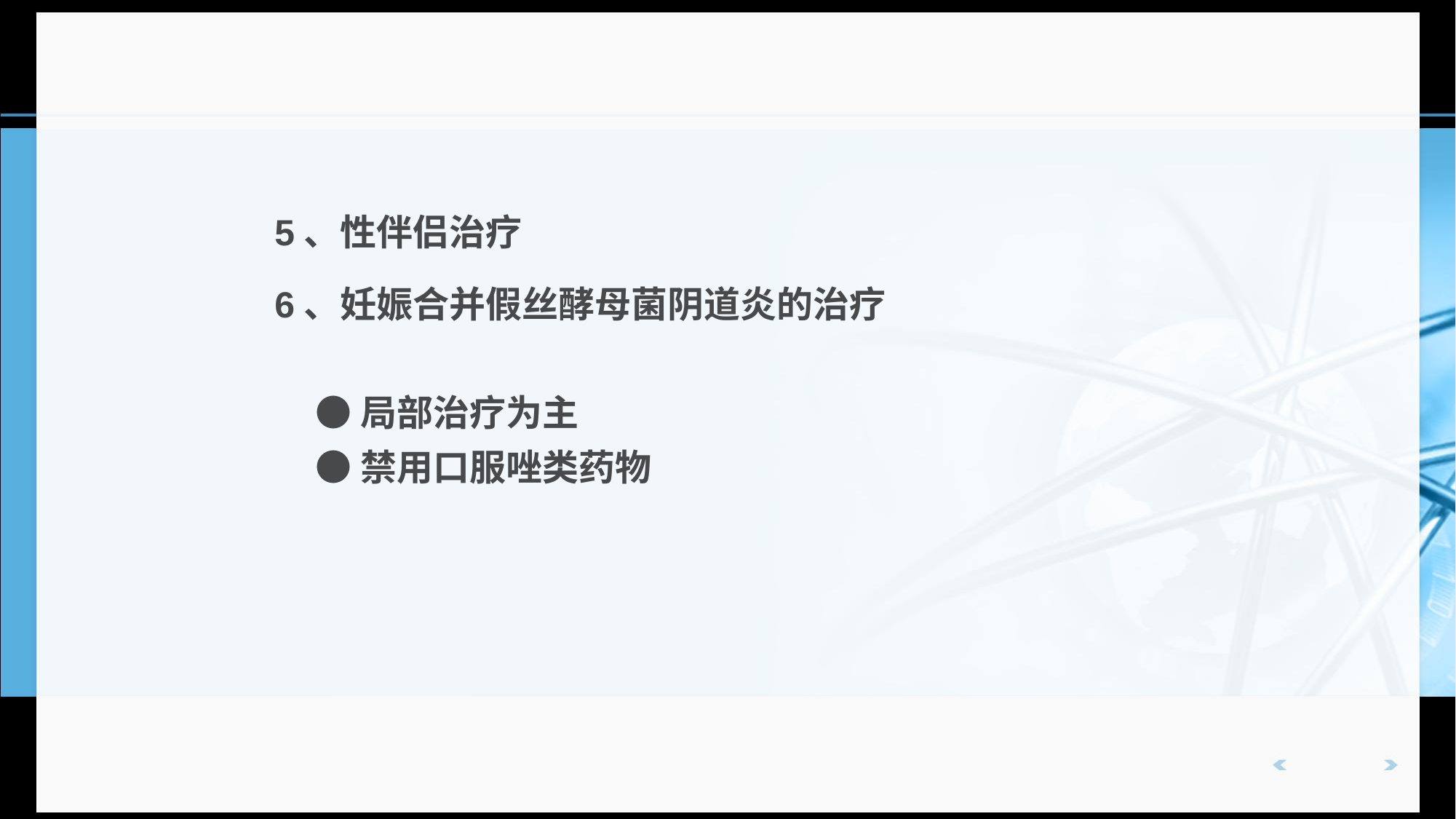

5、性伴侣治疗
6、妊娠合并假丝酵母菌阴道炎的治疗

     ●局部治疗为主
     ●禁用口服唑类药物